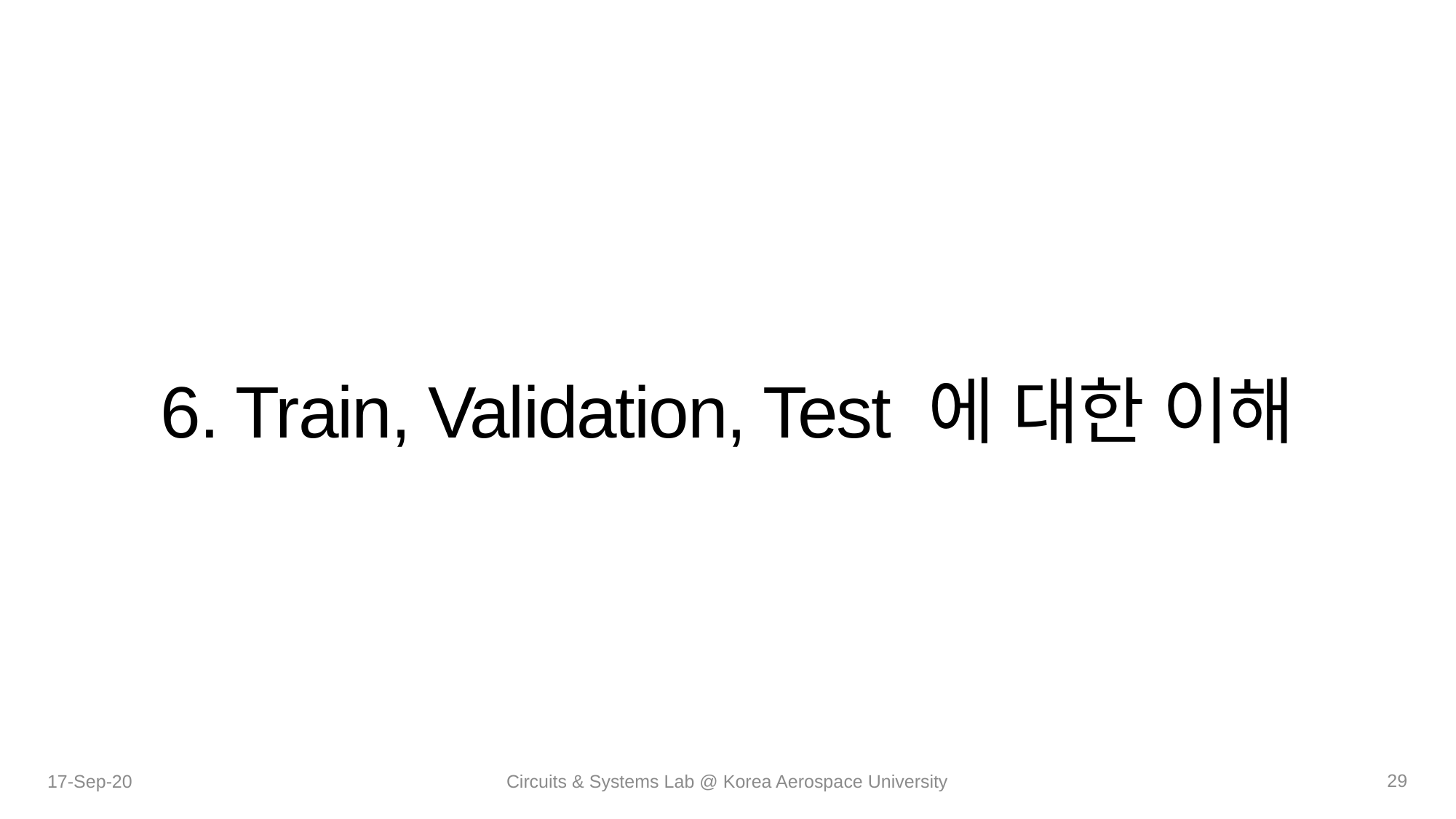

# 6. Train, Validation, Test 에 대한 이해
29
17-Sep-20
Circuits & Systems Lab @ Korea Aerospace University